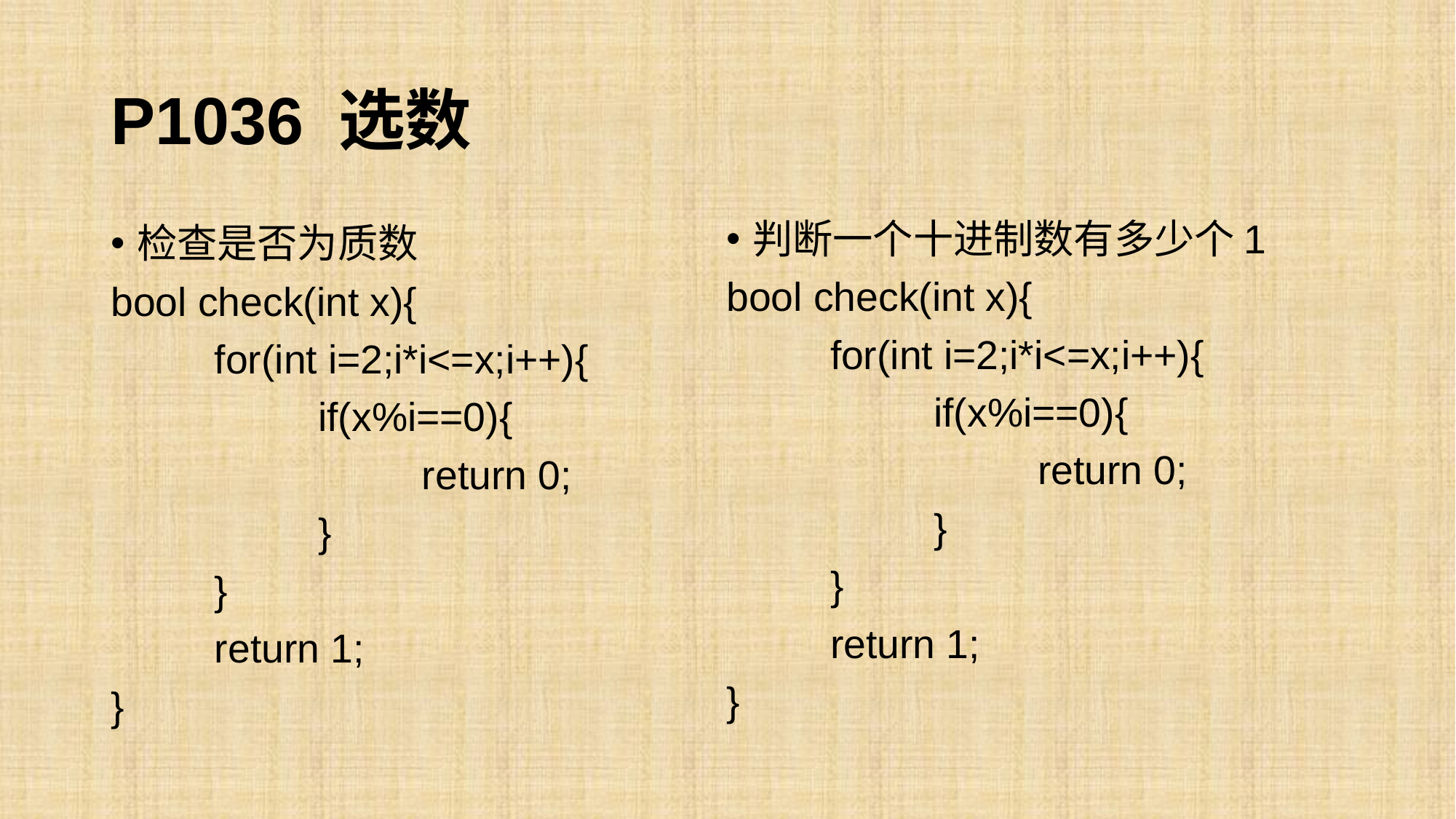

# P1036 选数
判断一个十进制数有多少个1
bool check(int x){
	for(int i=2;i*i<=x;i++){
		if(x%i==0){
			return 0;
		}
	}
	return 1;
}
检查是否为质数
bool check(int x){
	for(int i=2;i*i<=x;i++){
		if(x%i==0){
			return 0;
		}
	}
	return 1;
}